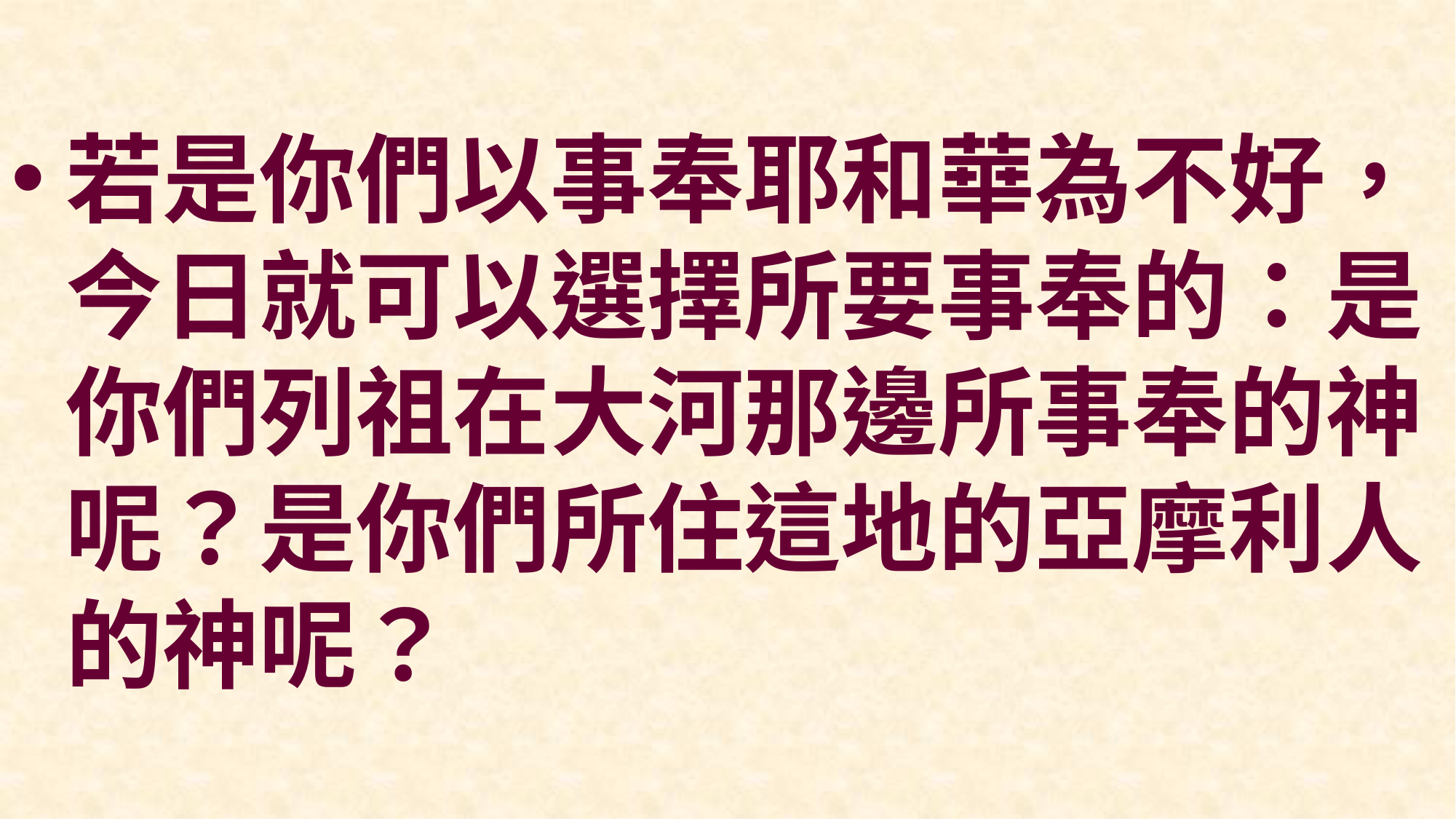

若是你們以事奉耶和華為不好，今日就可以選擇所要事奉的：是你們列祖在大河那邊所事奉的神呢？是你們所住這地的亞摩利人的神呢？